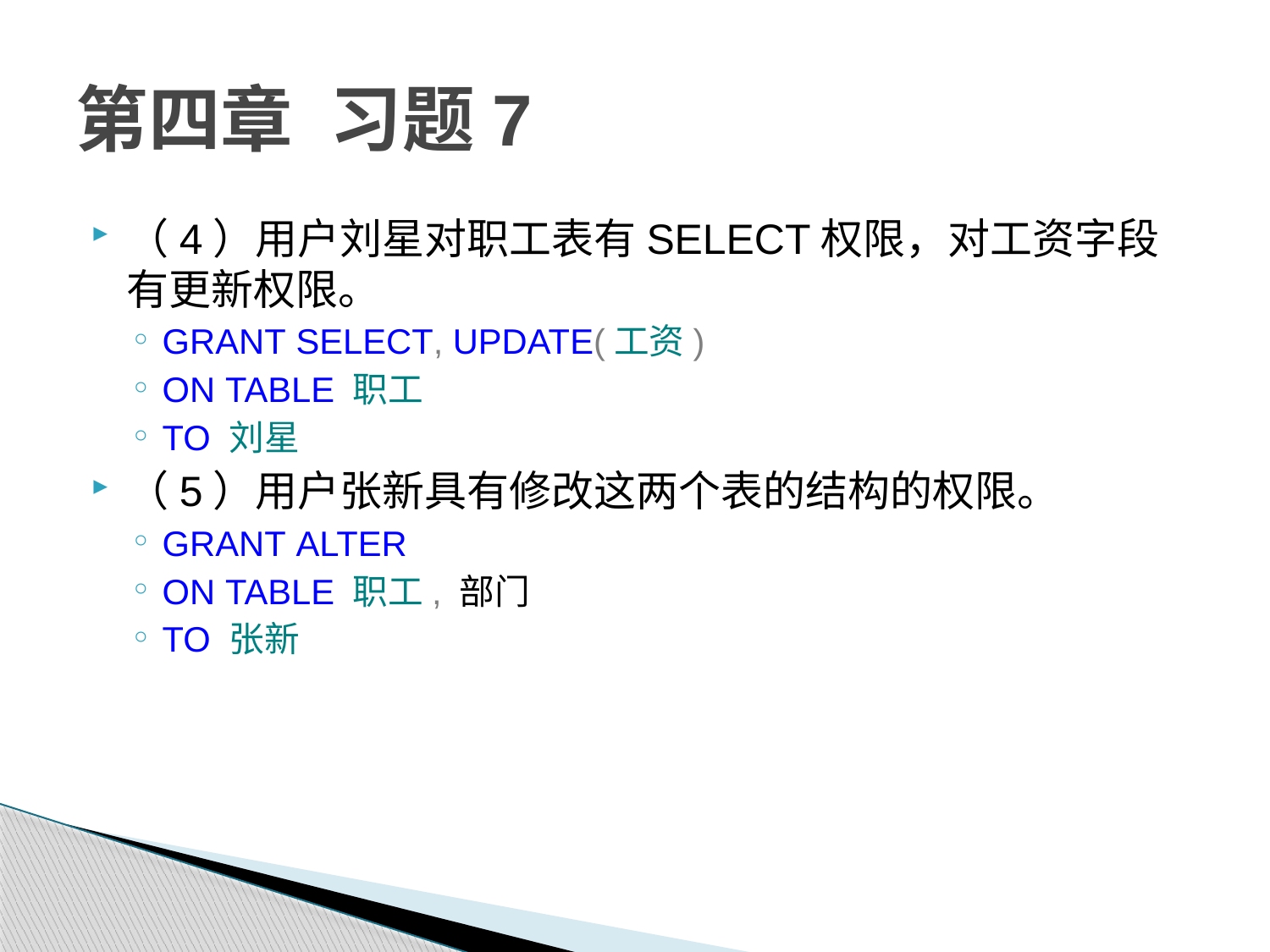

# 第四章	习题7
（4）用户刘星对职工表有SELECT权限，对工资字段有更新权限。
GRANT SELECT, UPDATE(工资)
ON TABLE 职工
TO 刘星
（5）用户张新具有修改这两个表的结构的权限。
GRANT ALTER
ON TABLE 职工, 部门
TO 张新